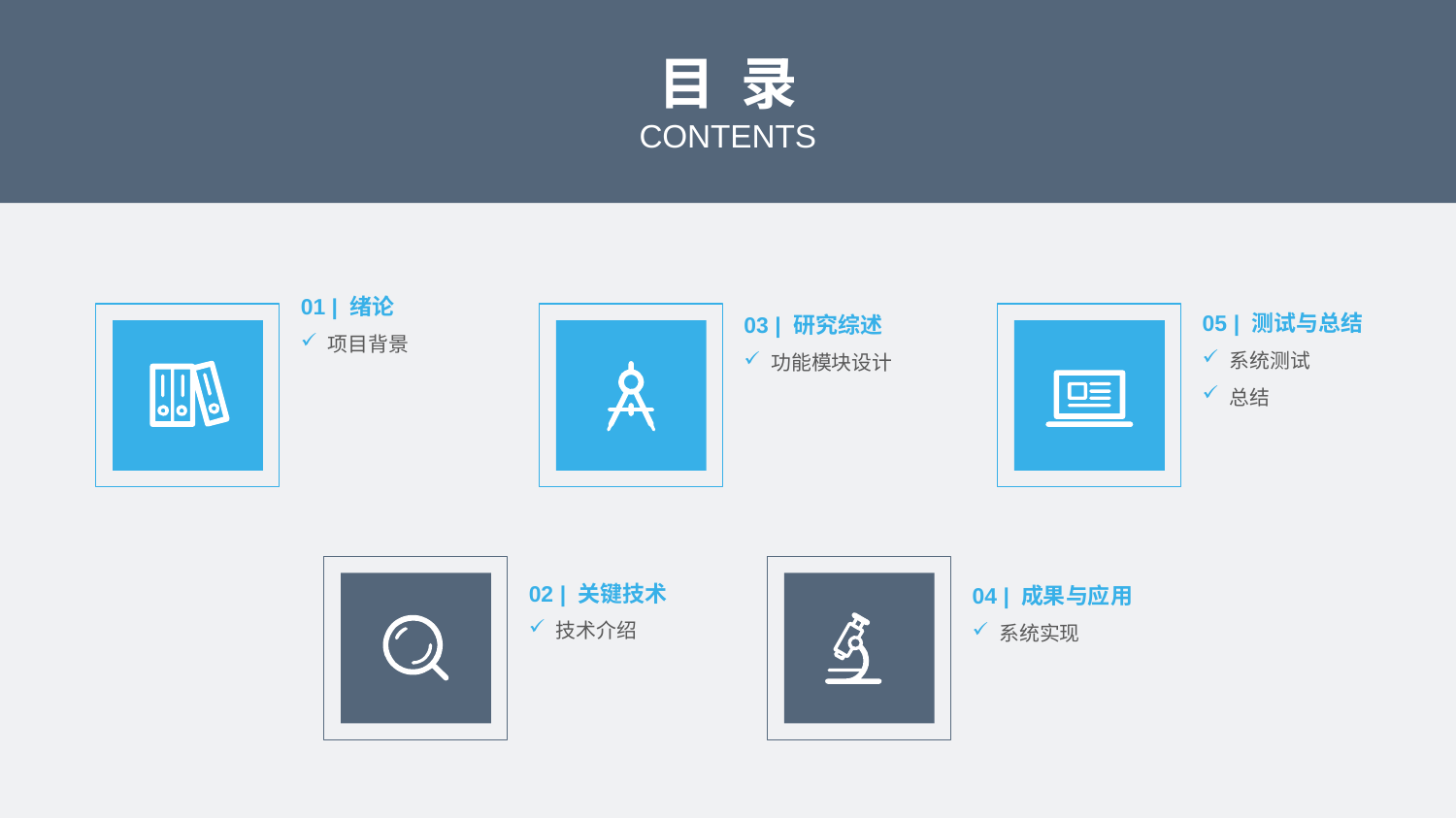

目  录
CONTENTS
01 | 绪论
项目背景

05 | 测试与总结
系统测试
总结

03 | 研究综述
功能模块设计

02 | 关键技术
技术介绍
04 | 成果与应用
系统实现